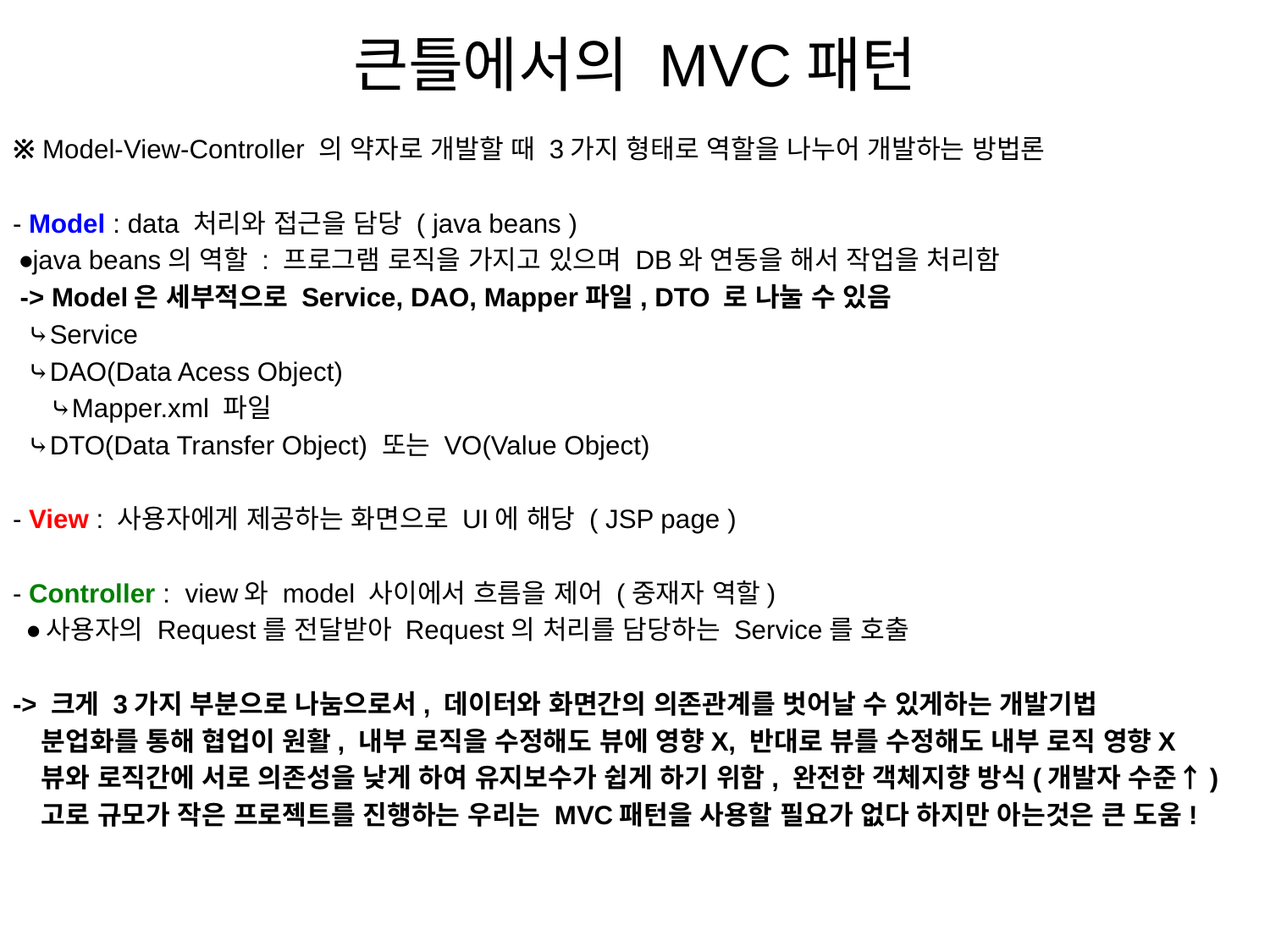

# 큰틀에서의 MVC패턴
※ Model-View-Controller 의 약자로 개발할 때 3가지 형태로 역할을 나누어 개발하는 방법론

- Model : data 처리와 접근을 담당 ( java beans )
 ⦁java beans의 역할 : 프로그램 로직을 가지고 있으며 DB와 연동을 해서 작업을 처리함
 -> Model은 세부적으로 Service, DAO, Mapper파일, DTO 로 나눌 수 있음
  ⤷Service
  ⤷DAO(Data Acess Object)
     ⤷Mapper.xml 파일
  ⤷DTO(Data Transfer Object) 또는 VO(Value Object)

- View : 사용자에게 제공하는 화면으로 UI에 해당 ( JSP page )

- Controller :  view와 model 사이에서 흐름을 제어 (중재자 역할)
  ⦁사용자의 Request를 전달받아 Request의 처리를 담당하는 Service를 호출

-> 크게 3가지 부분으로 나눔으로서, 데이터와 화면간의 의존관계를 벗어날 수 있게하는 개발기법
   분업화를 통해 협업이 원활, 내부 로직을 수정해도 뷰에 영향X, 반대로 뷰를 수정해도 내부 로직 영향X
   뷰와 로직간에 서로 의존성을 낮게 하여 유지보수가 쉽게 하기 위함, 완전한 객체지향 방식(개발자 수준↑)
   고로 규모가 작은 프로젝트를 진행하는 우리는 MVC패턴을 사용할 필요가 없다 하지만 아는것은 큰 도움!